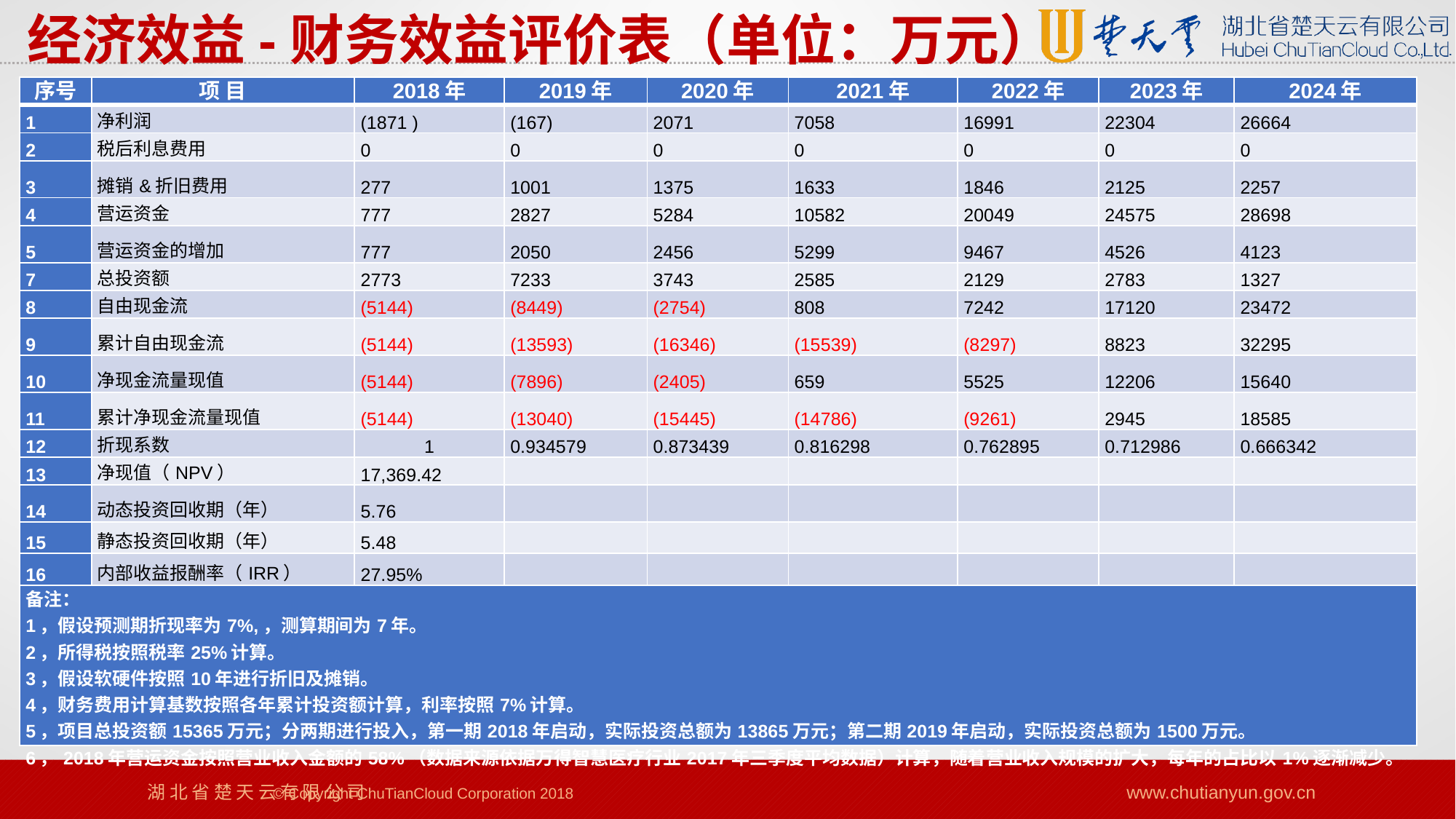

经济效益-财务效益评价表（单位：万元）
| 序号 | 项 目 | 2018年 | 2019年 | 2020年 | 2021年 | 2022年 | 2023年 | 2024年 |
| --- | --- | --- | --- | --- | --- | --- | --- | --- |
| 1 | 净利润 | (1871 ) | (167) | 2071 | 7058 | 16991 | 22304 | 26664 |
| 2 | 税后利息费用 | 0 | 0 | 0 | 0 | 0 | 0 | 0 |
| 3 | 摊销&折旧费用 | 277 | 1001 | 1375 | 1633 | 1846 | 2125 | 2257 |
| 4 | 营运资金 | 777 | 2827 | 5284 | 10582 | 20049 | 24575 | 28698 |
| 5 | 营运资金的增加 | 777 | 2050 | 2456 | 5299 | 9467 | 4526 | 4123 |
| 7 | 总投资额 | 2773 | 7233 | 3743 | 2585 | 2129 | 2783 | 1327 |
| 8 | 自由现金流 | (5144) | (8449) | (2754) | 808 | 7242 | 17120 | 23472 |
| 9 | 累计自由现金流 | (5144) | (13593) | (16346) | (15539) | (8297) | 8823 | 32295 |
| 10 | 净现金流量现值 | (5144) | (7896) | (2405) | 659 | 5525 | 12206 | 15640 |
| 11 | 累计净现金流量现值 | (5144) | (13040) | (15445) | (14786) | (9261) | 2945 | 18585 |
| 12 | 折现系数 | 1 | 0.934579 | 0.873439 | 0.816298 | 0.762895 | 0.712986 | 0.666342 |
| 13 | 净现值（NPV） | 17,369.42 |  |  |  |  |  |  |
| 14 | 动态投资回收期（年） | 5.76 |  |  |  |  |  |  |
| 15 | 静态投资回收期（年） | 5.48 |  |  |  |  |  |  |
| 16 | 内部收益报酬率（IRR） | 27.95% |  |  |  |  |  |  |
| 备注： 1，假设预测期折现率为7%,，测算期间为7年。 2，所得税按照税率25%计算。 3，假设软硬件按照10年进行折旧及摊销。 4，财务费用计算基数按照各年累计投资额计算，利率按照7%计算。 5，项目总投资额15365万元；分两期进行投入，第一期2018年启动，实际投资总额为13865万元；第二期2019年启动，实际投资总额为1500万元。 6，2018年营运资金按照营业收入金额的58%（数据来源依据万得智慧医疗行业2017年三季度平均数据）计算，随着营业收入规模的扩大，每年的占比以1%逐渐减少。 |  |  |  |  |  |  |  |  |